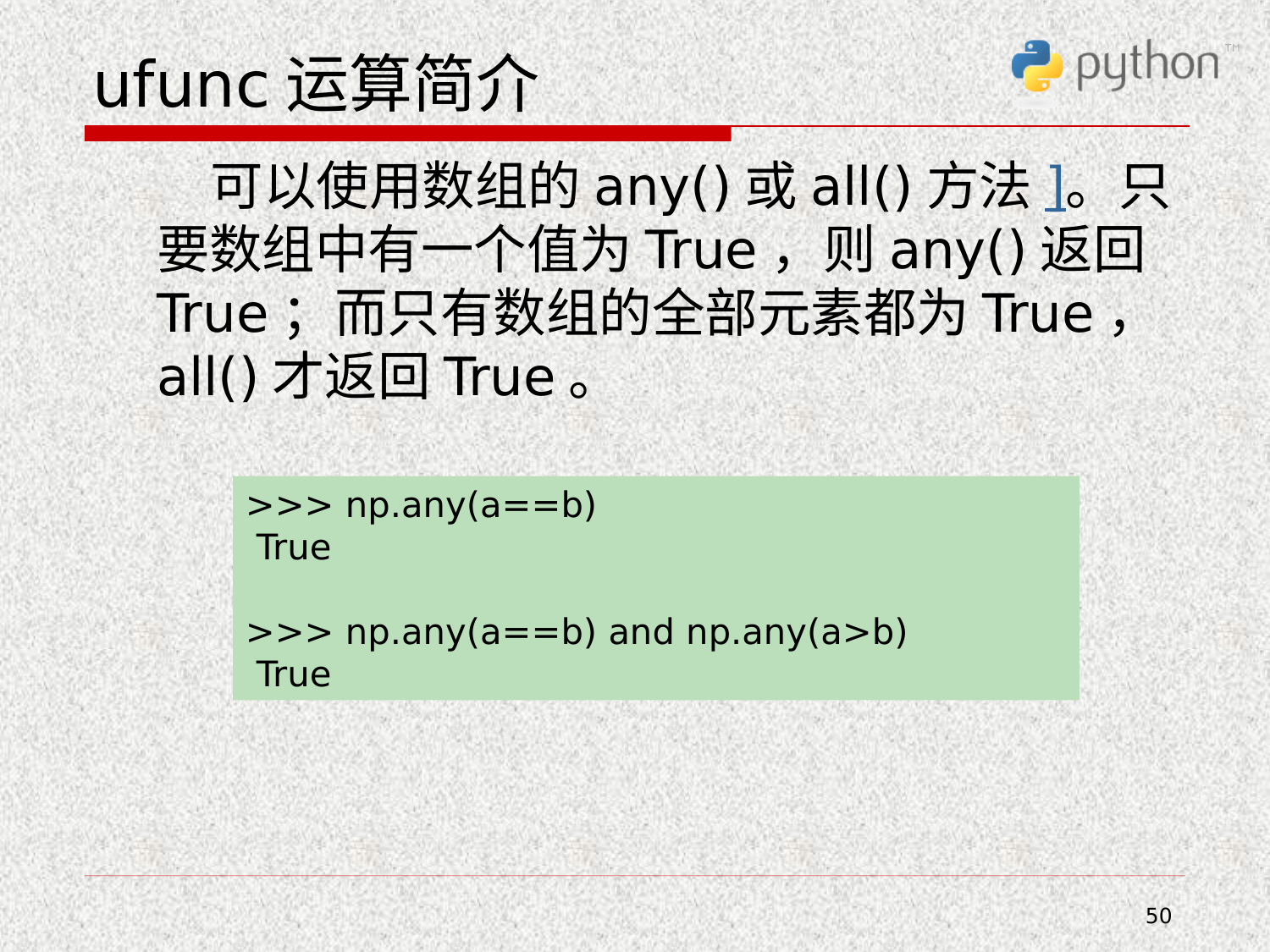

# ufunc运算简介
         可以使用数组的any()或all()方法]。只要数组中有一个值为True，则any()返回True；而只有数组的全部元素都为True，all()才返回True。
>>> np.any(a==b)
 True

>>> np.any(a==b) and np.any(a>b)
 True
50